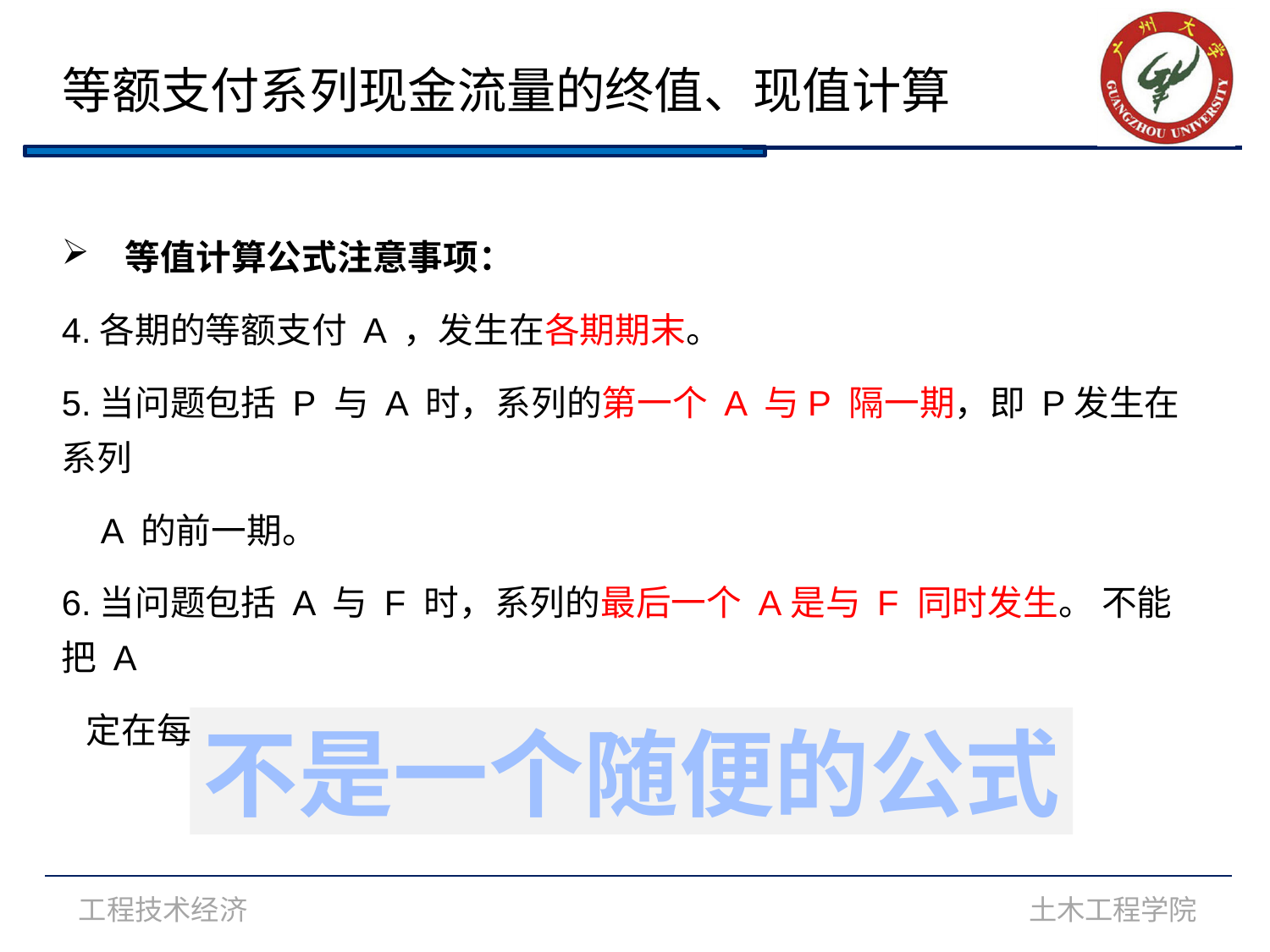

等额支付系列现金流量的终值、现值计算
等值计算公式注意事项：
4.各期的等额支付 A ，发生在各期期末。
5.当问题包括 P 与 A 时，系列的第一个 A 与P 隔一期，即 P发生在系列
    A 的前一期。
6.当问题包括 A 与 F 时，系列的最后一个 A是与 F 同时发生。 不能把 A
  定在每期期初，因为公式的建立与它是不相符的。

不是一个随便的公式